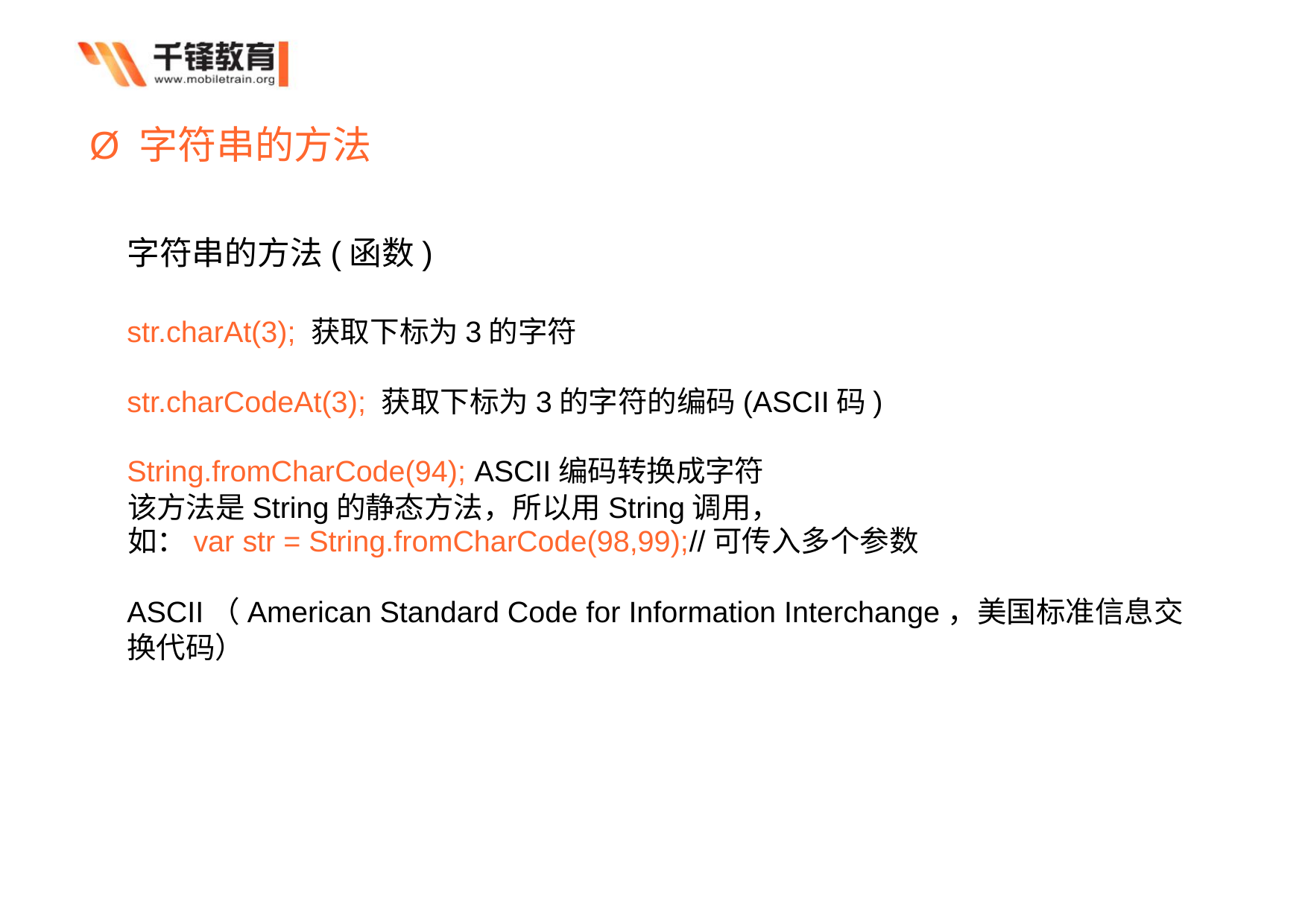

Ø 字符串的方法
字符串的方法(函数)
str.charAt(3); 获取下标为3的字符
str.charCodeAt(3); 获取下标为3的字符的编码(ASCII码)
String.fromCharCode(94); ASCII编码转换成字符
该方法是String的静态方法，所以用String调用，
如：var str = String.fromCharCode(98,99);//可传入多个参数
ASCII（American Standard Code for Information Interchange，美国标准信息交
换代码）